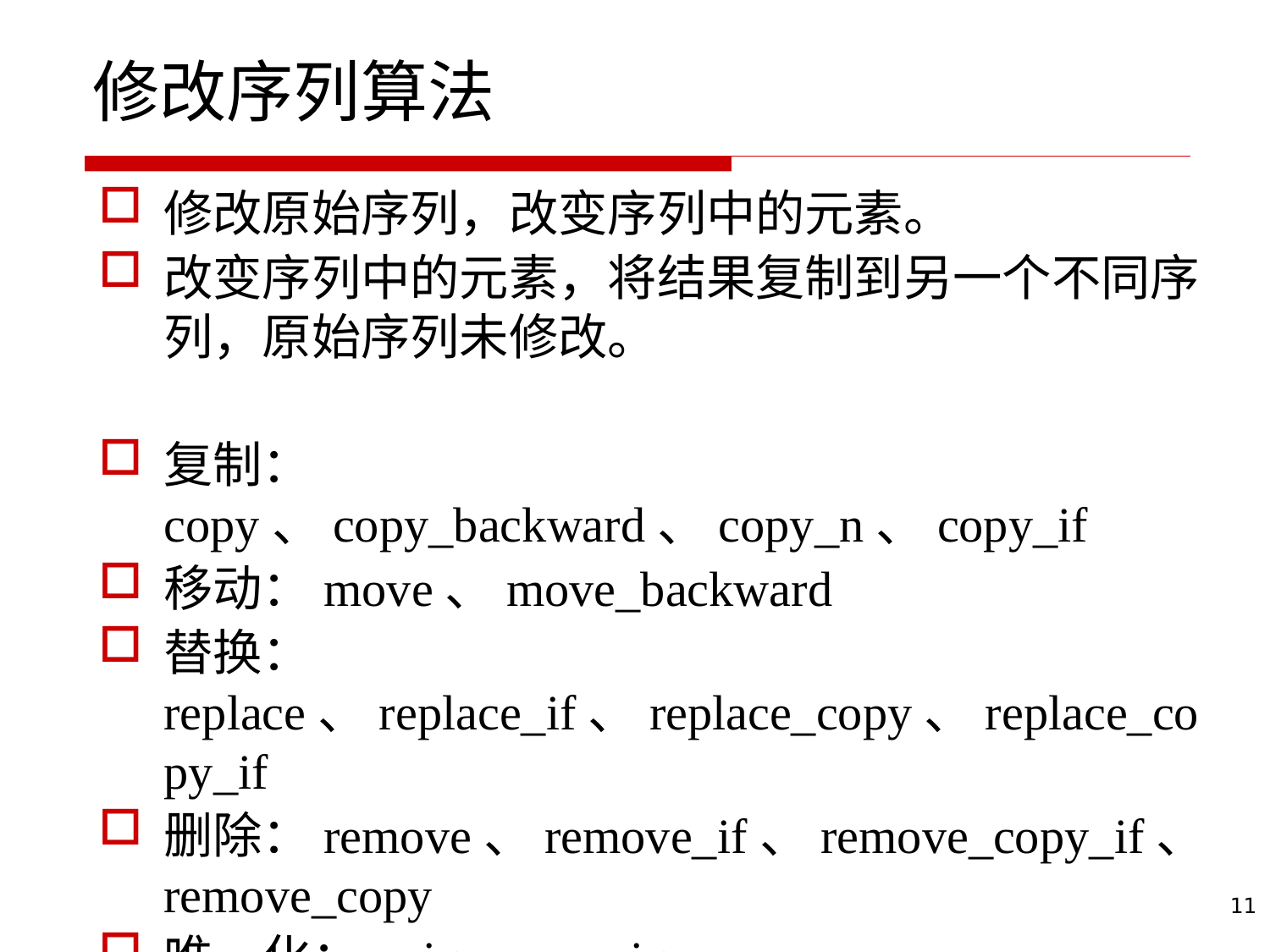

# 修改序列算法
修改原始序列，改变序列中的元素。
改变序列中的元素，将结果复制到另一个不同序列，原始序列未修改。

复制：copy、copy_backward、copy_n、copy_if
移动：move、move_backward
替换：replace、replace_if、replace_copy、replace_copy_if
删除：remove、remove_if、remove_copy_if、remove_copy
唯一化：unique、unique_copy

11